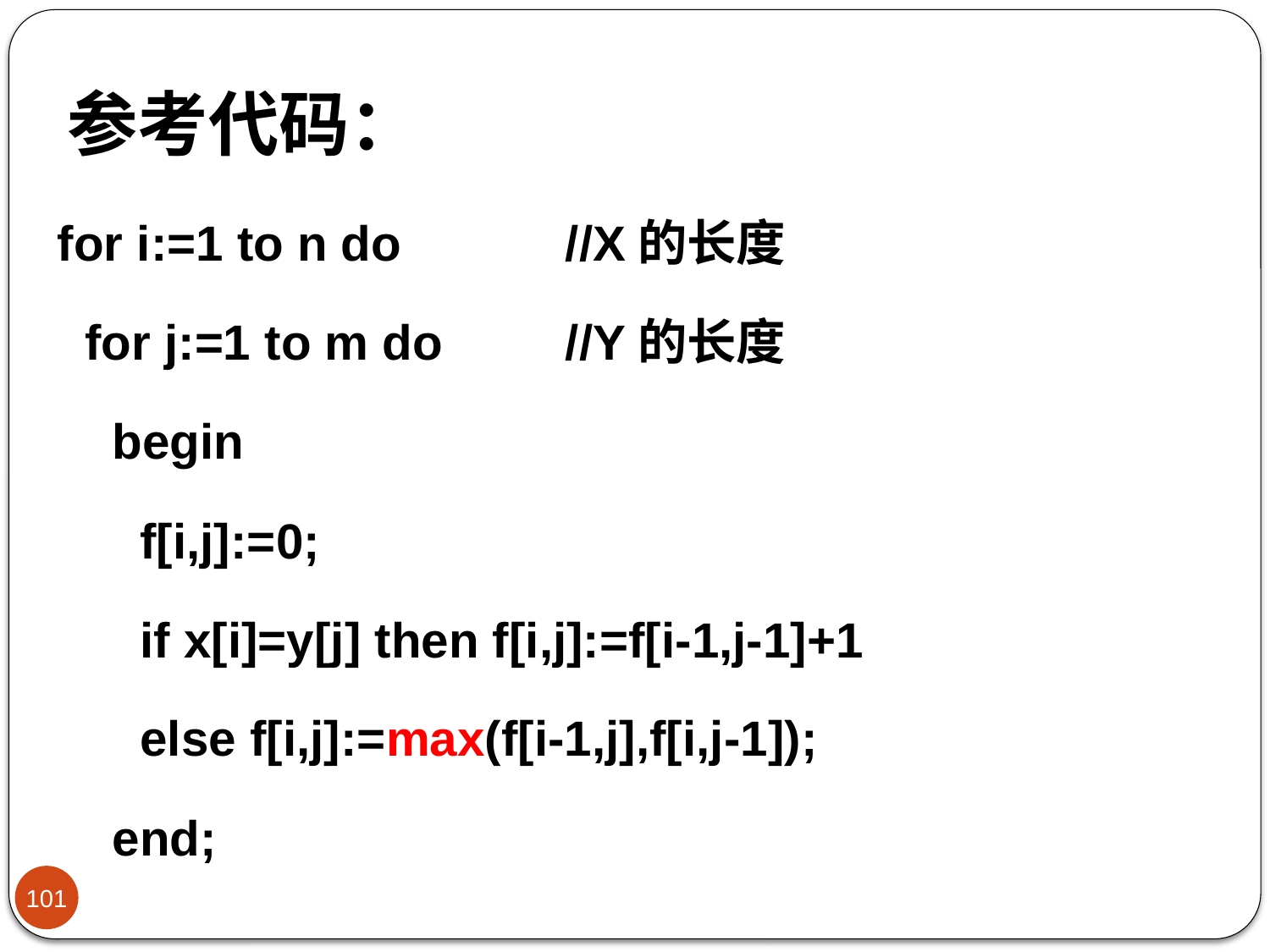

# 参考代码：
for i:=1 to n do   	//X的长度
  for j:=1 to m do  	//Y的长度
    begin
      f[i,j]:=0;
      if x[i]=y[j] then f[i,j]:=f[i-1,j-1]+1
      else f[i,j]:=max(f[i-1,j],f[i,j-1]);
    end;
101